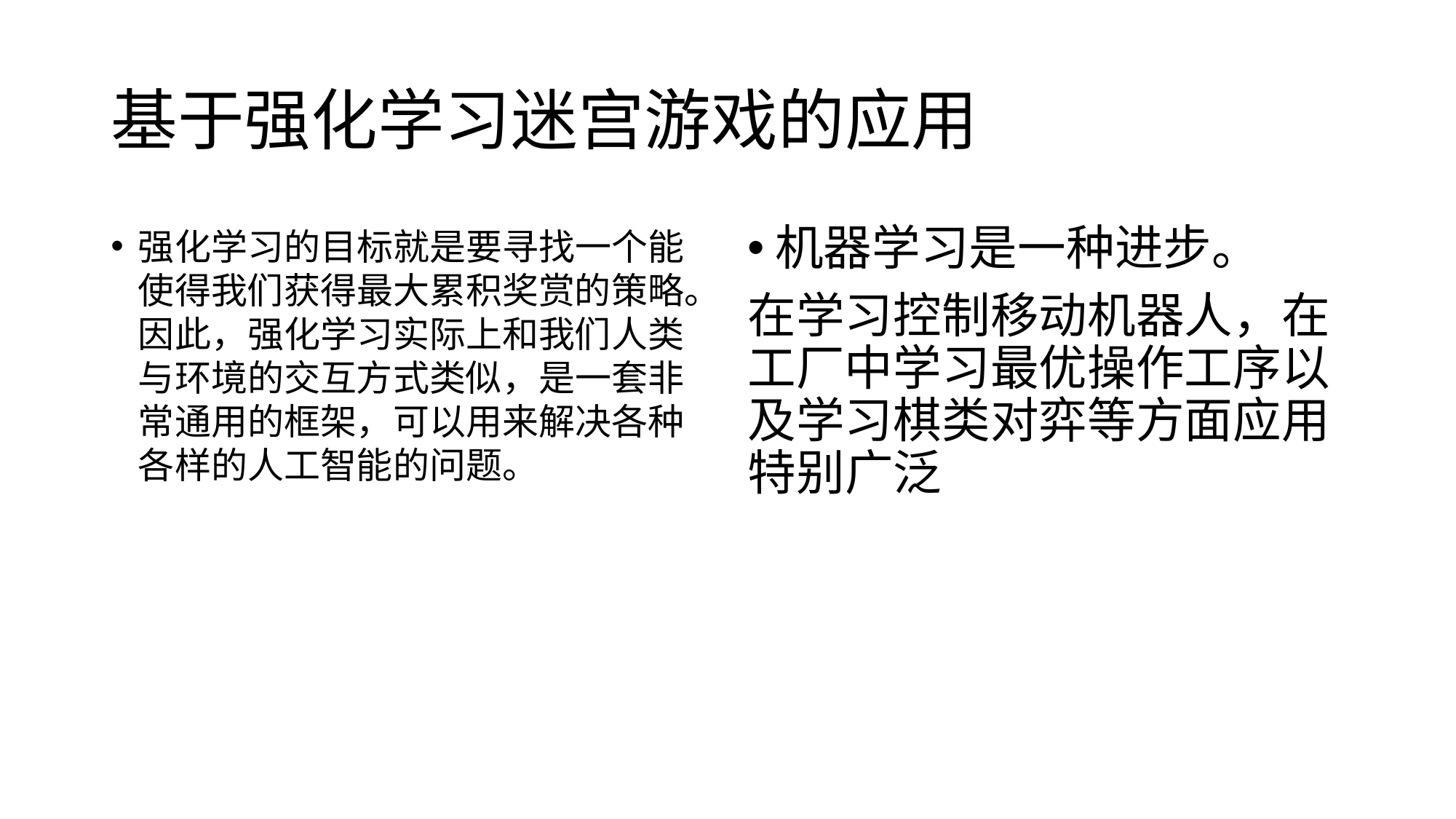

# 基于强化学习迷宫游戏的应用
强化学习的目标就是要寻找一个能使得我们获得最大累积奖赏的策略。因此，强化学习实际上和我们人类与环境的交互方式类似，是一套非常通用的框架，可以用来解决各种各样的人工智能的问题。
机器学习是一种进步。
在学习控制移动机器人，在工厂中学习最优操作工序以及学习棋类对弈等方面应用特别广泛